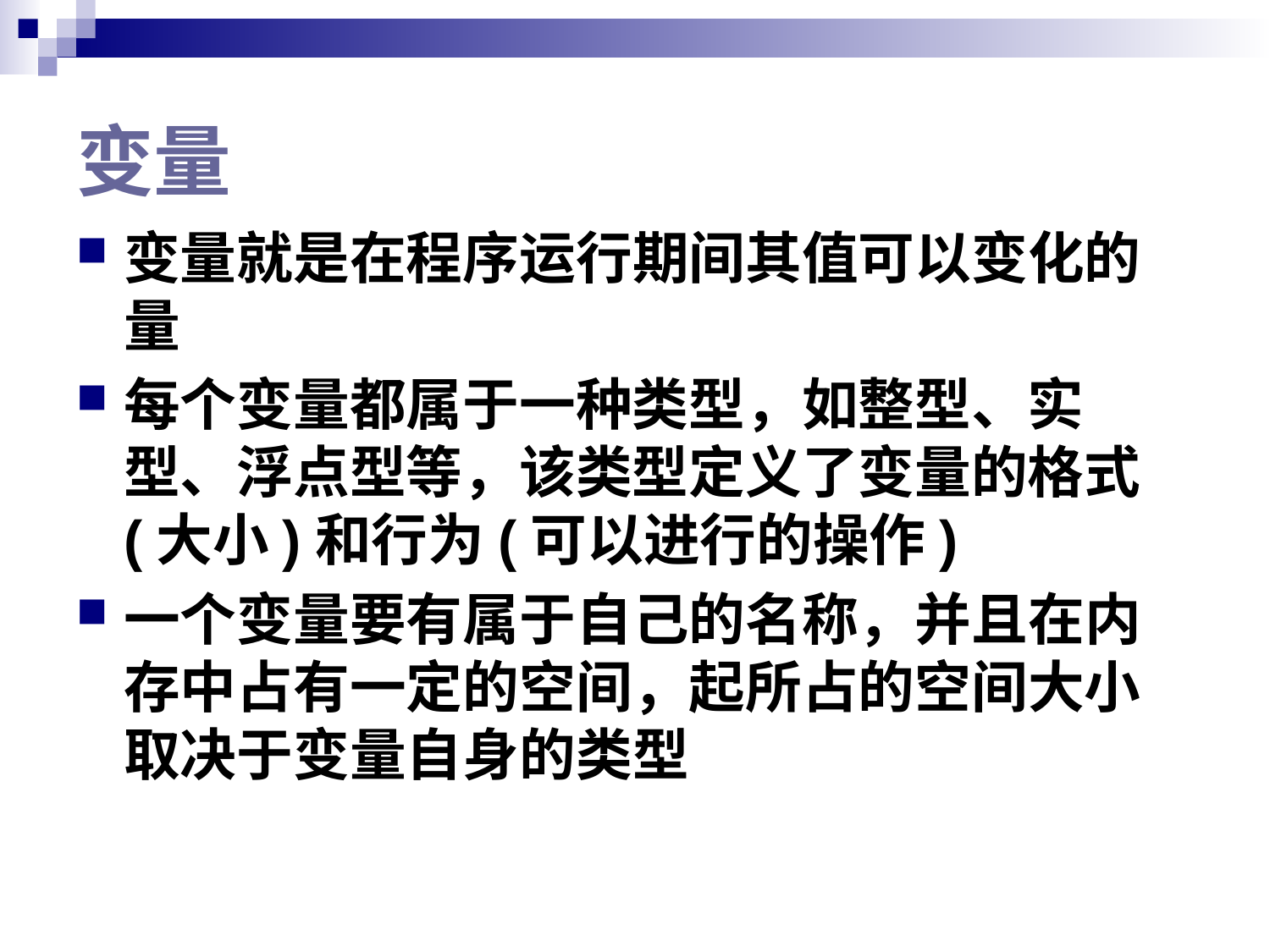

# 变量
变量就是在程序运行期间其值可以变化的量
每个变量都属于一种类型，如整型、实型、浮点型等，该类型定义了变量的格式(大小)和行为(可以进行的操作)
一个变量要有属于自己的名称，并且在内存中占有一定的空间，起所占的空间大小取决于变量自身的类型